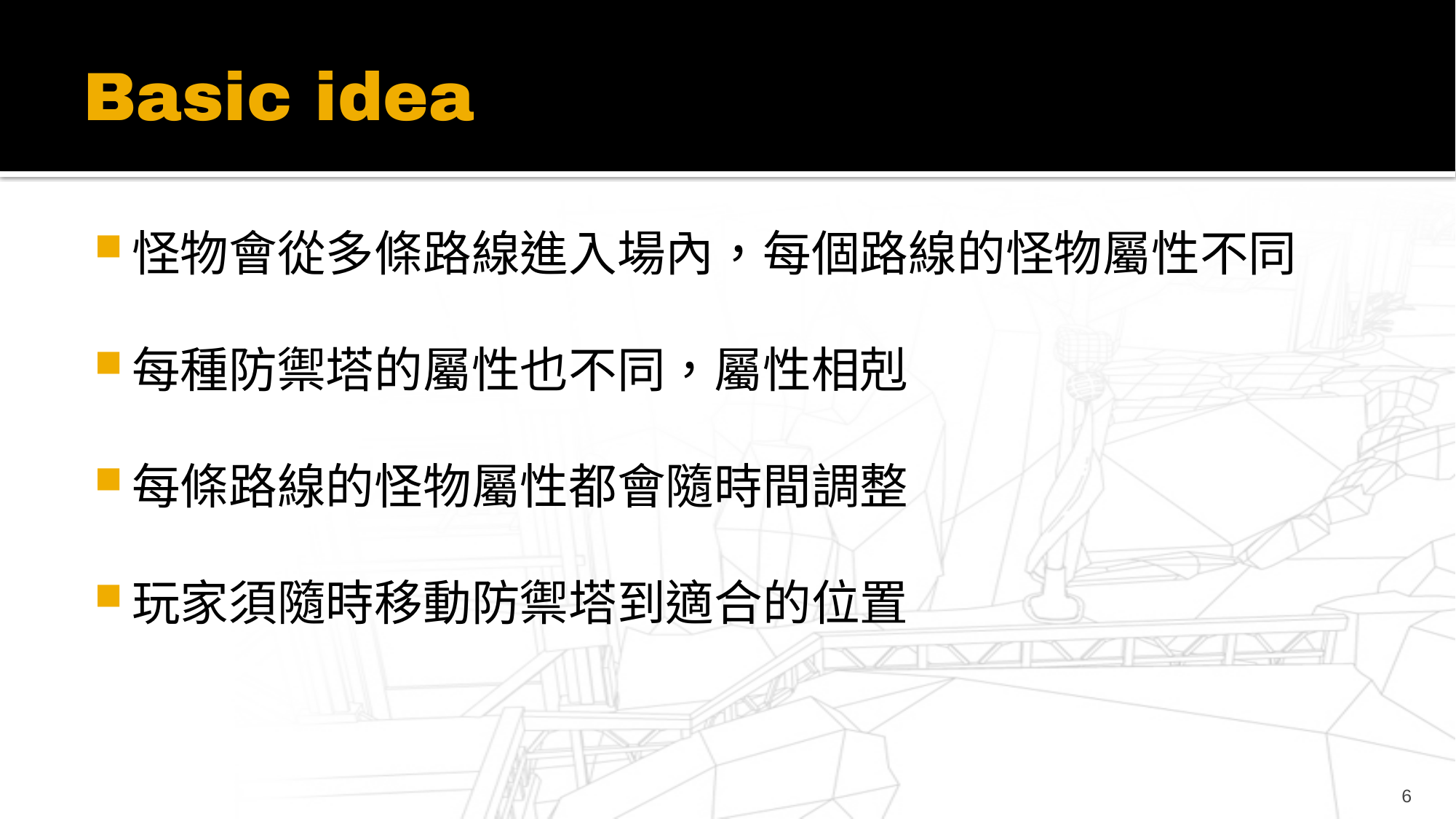

# Basic idea
怪物會從多條路線進入場內，每個路線的怪物屬性不同

每種防禦塔的屬性也不同，屬性相剋

每條路線的怪物屬性都會隨時間調整

玩家須隨時移動防禦塔到適合的位置

6